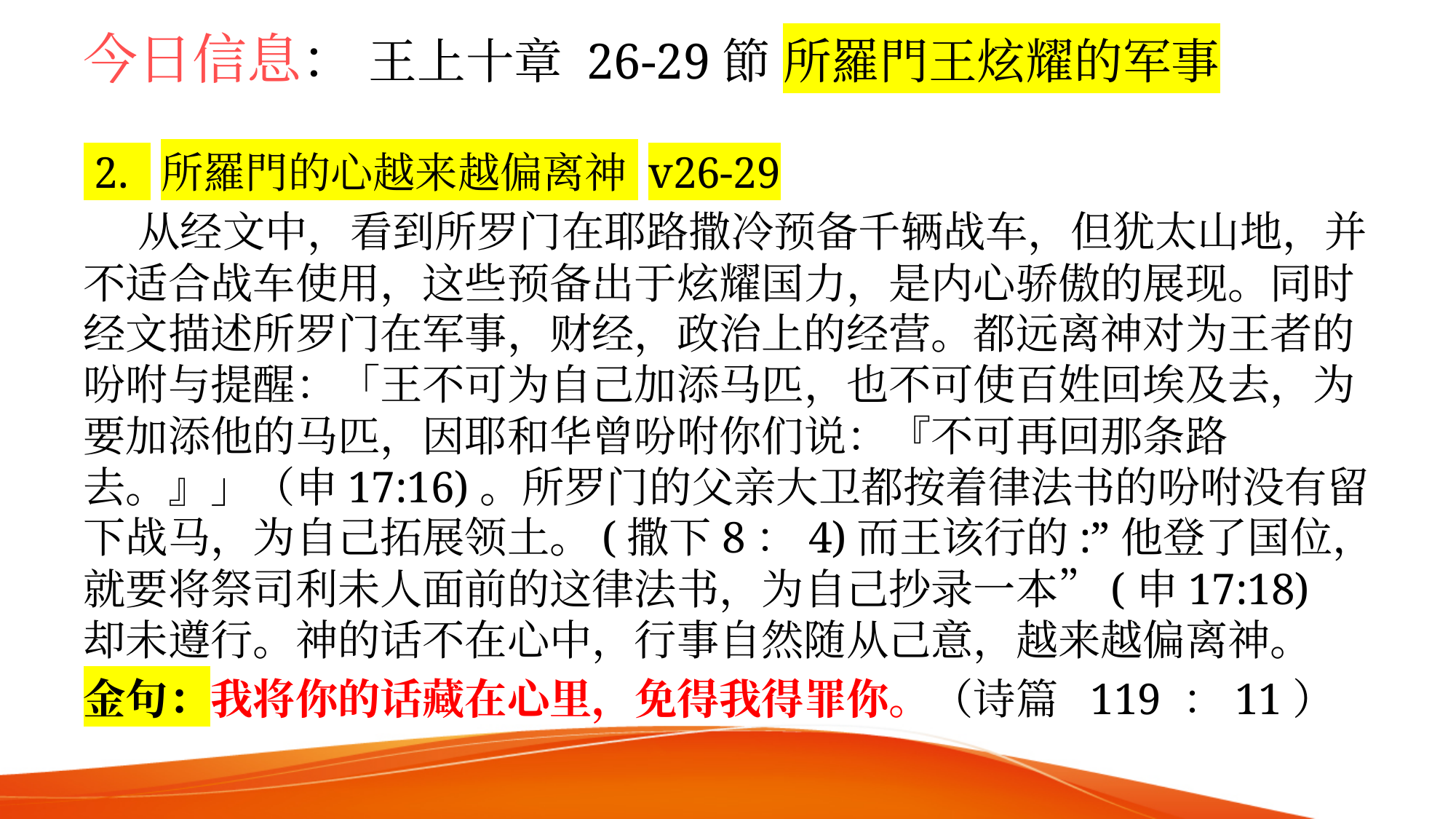

# 今日信息： 王上十章 26-29節 所羅門王炫耀的军事
 2.  所羅門的心越来越偏离神 v26-29
从经文中，看到所罗门在耶路撒冷预备千辆战车，但犹太山地，并不适合战车使用，这些预备出于炫耀国力，是内心骄傲的展现。同时经文描述所罗门在军事，财经，政治上的经营。都远离神对为王者的吩咐与提醒：「王不可为自己加添马匹，也不可使百姓回埃及去，为要加添他的马匹，因耶和华曾吩咐你们说：『不可再回那条路去。』」（申17:16)。所罗门的父亲大卫都按着律法书的吩咐没有留下战马，为自己拓展领土。(撒下8：4)而王该行的:”他登了国位，就要将祭司利未人面前的这律法书，为自己抄录一本”(申17:18) 却未遵行。神的话不在心中，行事自然随从己意，越来越偏离神。
金句：我将你的话藏在心里，免得我得罪你。（诗篇  119 ：11）